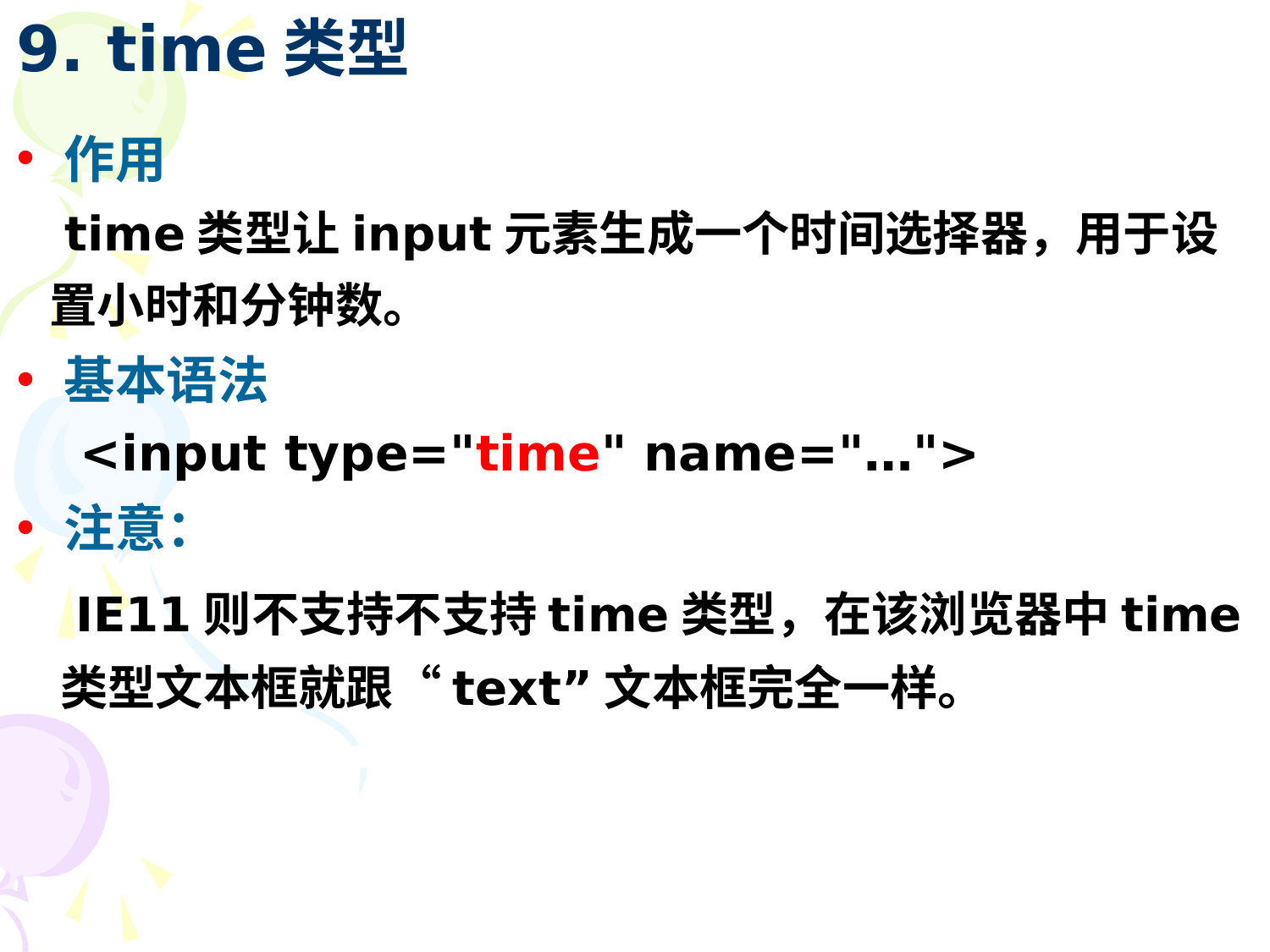

9. time类型
作用
   time类型让input元素生成一个时间选择器，用于设
  置小时和分钟数。
基本语法
<input type="time" name="…">
注意：
   IE11则不支持不支持time类型，在该浏览器中time
   类型文本框就跟“text”文本框完全一样。